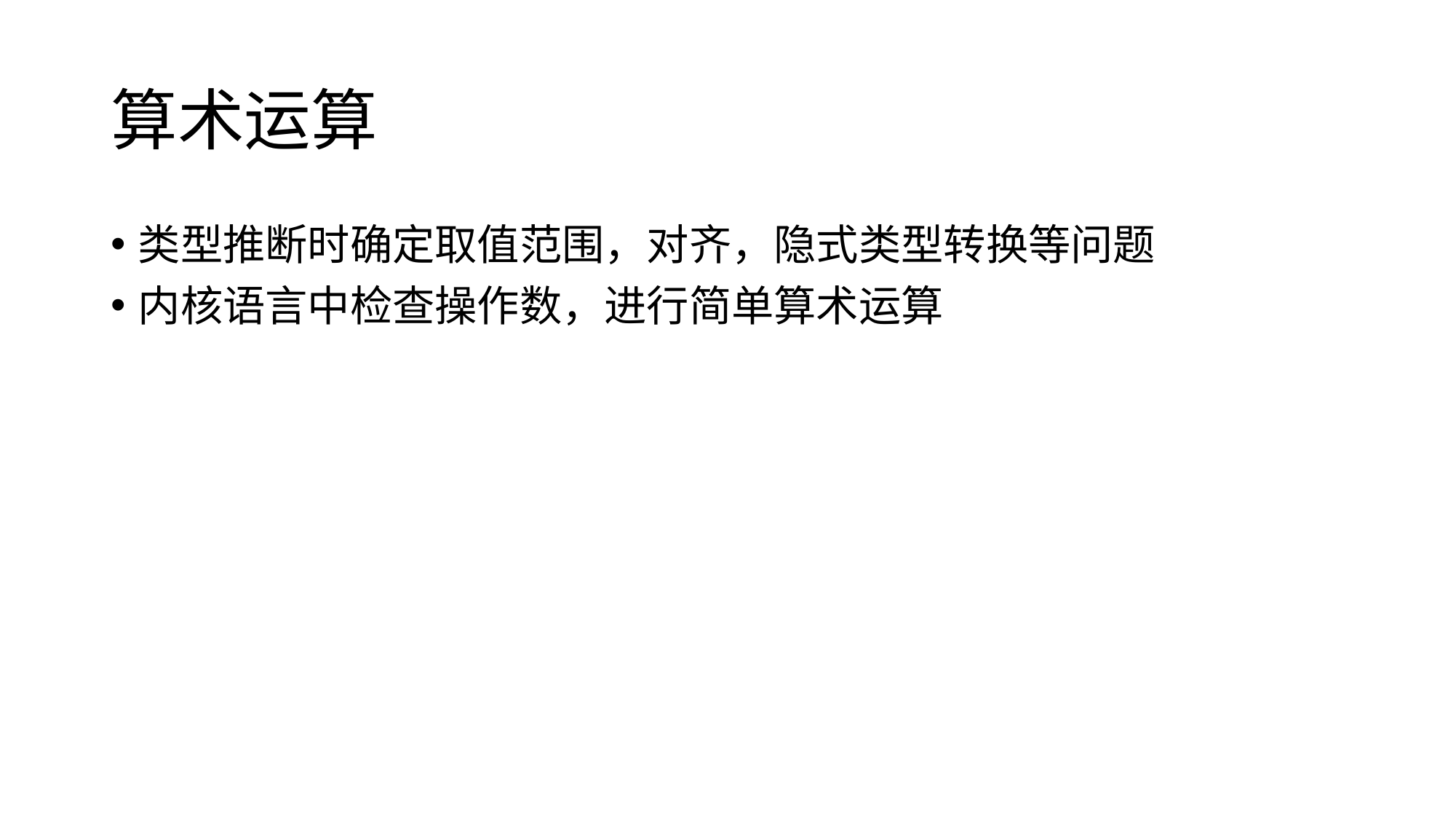

# 算术运算
类型推断时确定取值范围，对齐，隐式类型转换等问题
内核语言中检查操作数，进行简单算术运算